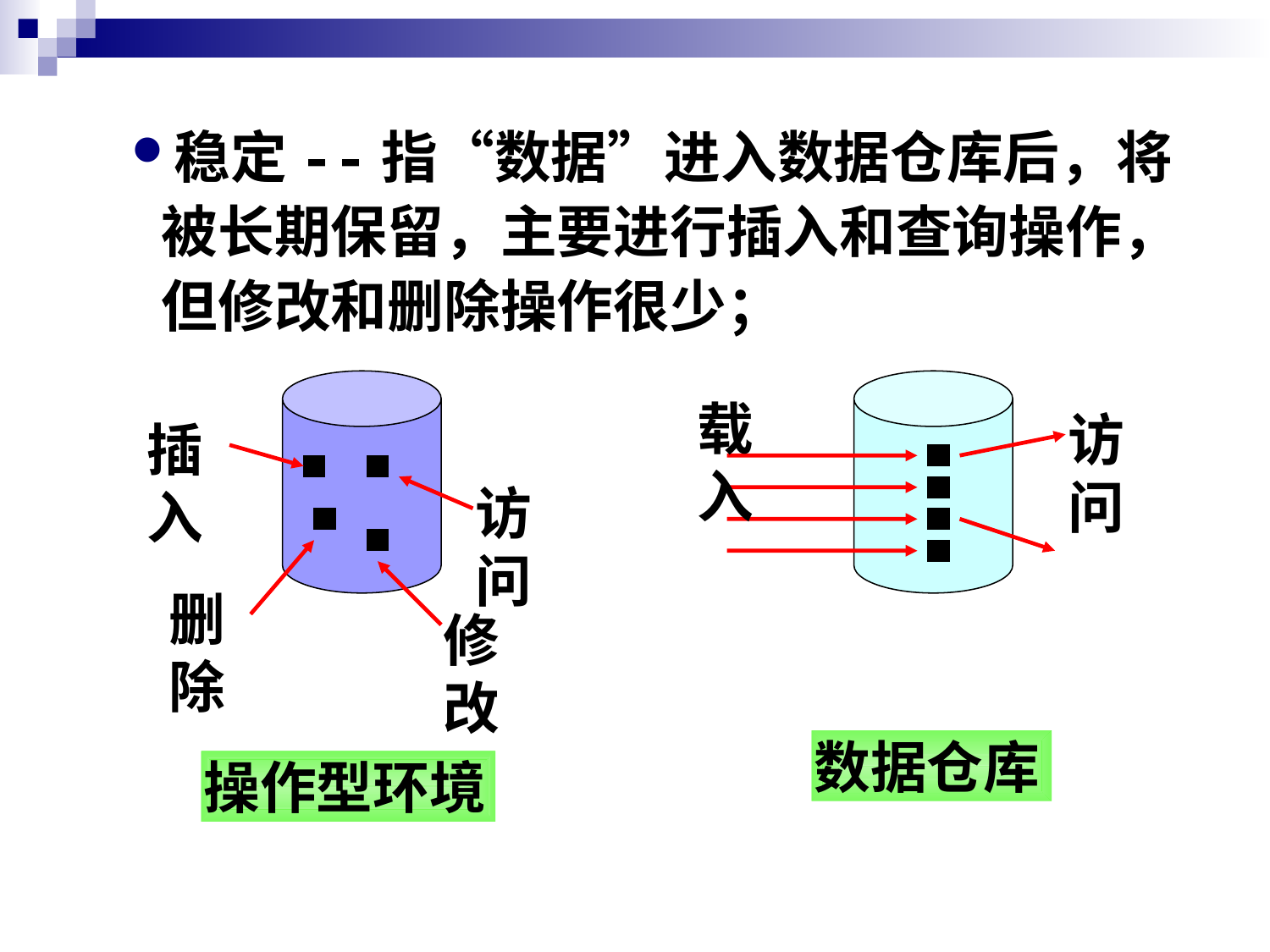

稳定--指“数据”进入数据仓库后，将被长期保留，主要进行插入和查询操作，但修改和删除操作很少；

载入
访问
插入

访问

删除
修改
数据仓库
操作型环境